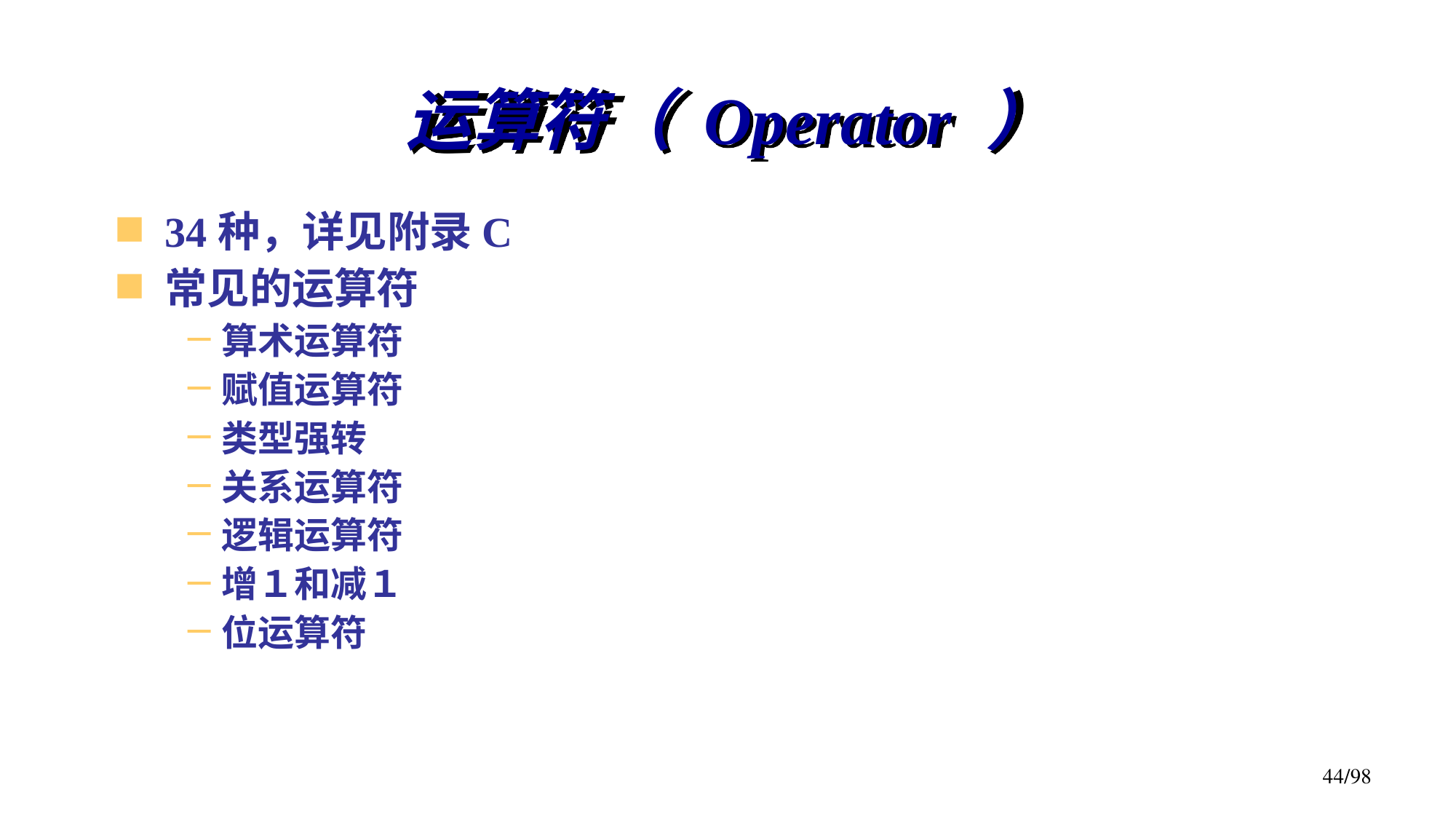

# 运算符（ Operator ）
34种，详见附录C
常见的运算符
算术运算符
赋值运算符
类型强转
关系运算符
逻辑运算符
增１和减１
位运算符